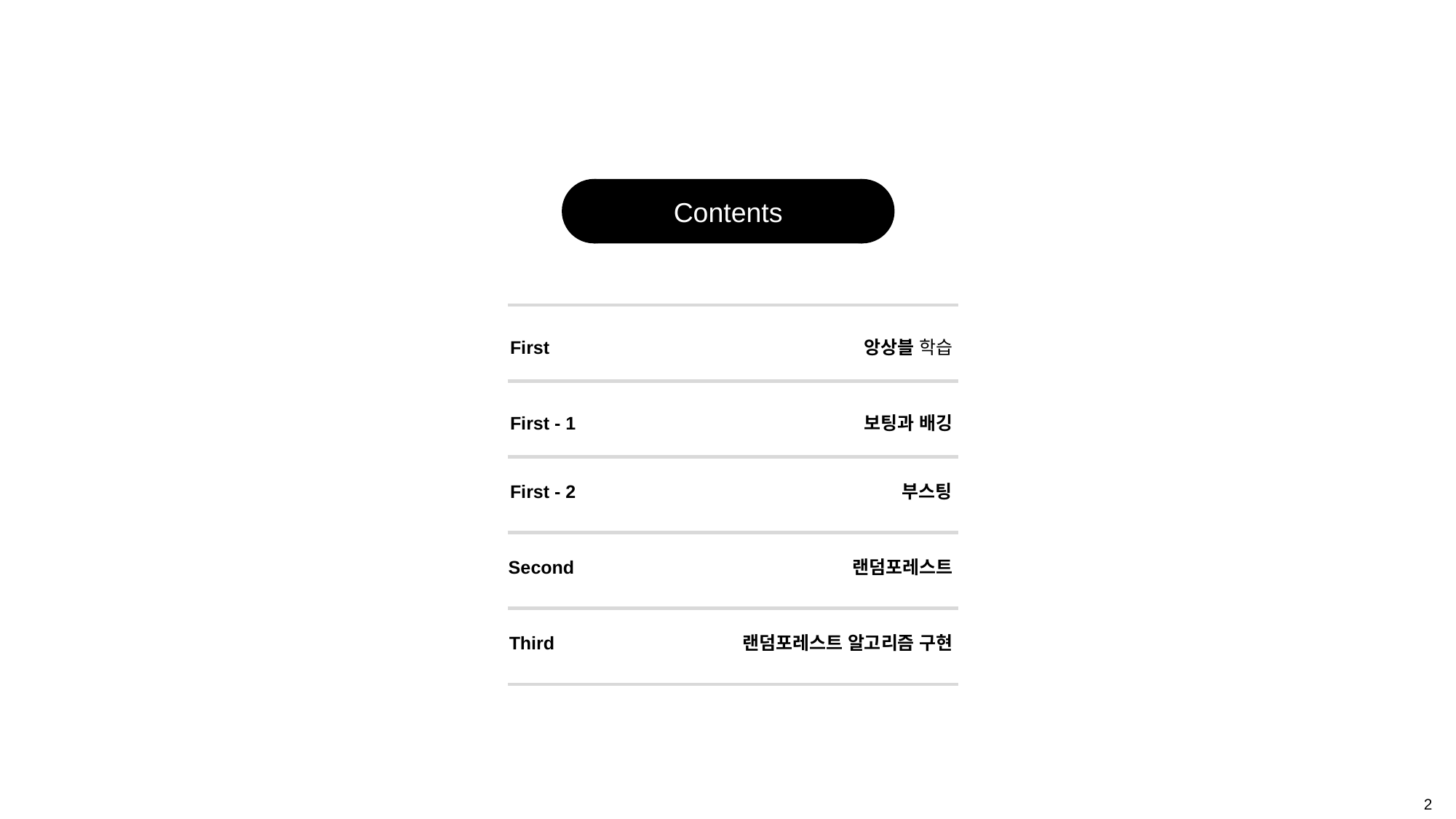

Contents

First
앙상블 학습
First - 1
보팅과 배깅
First - 2
부스팅
Second
랜덤포레스트
Third
랜덤포레스트 알고리즘 구현
2